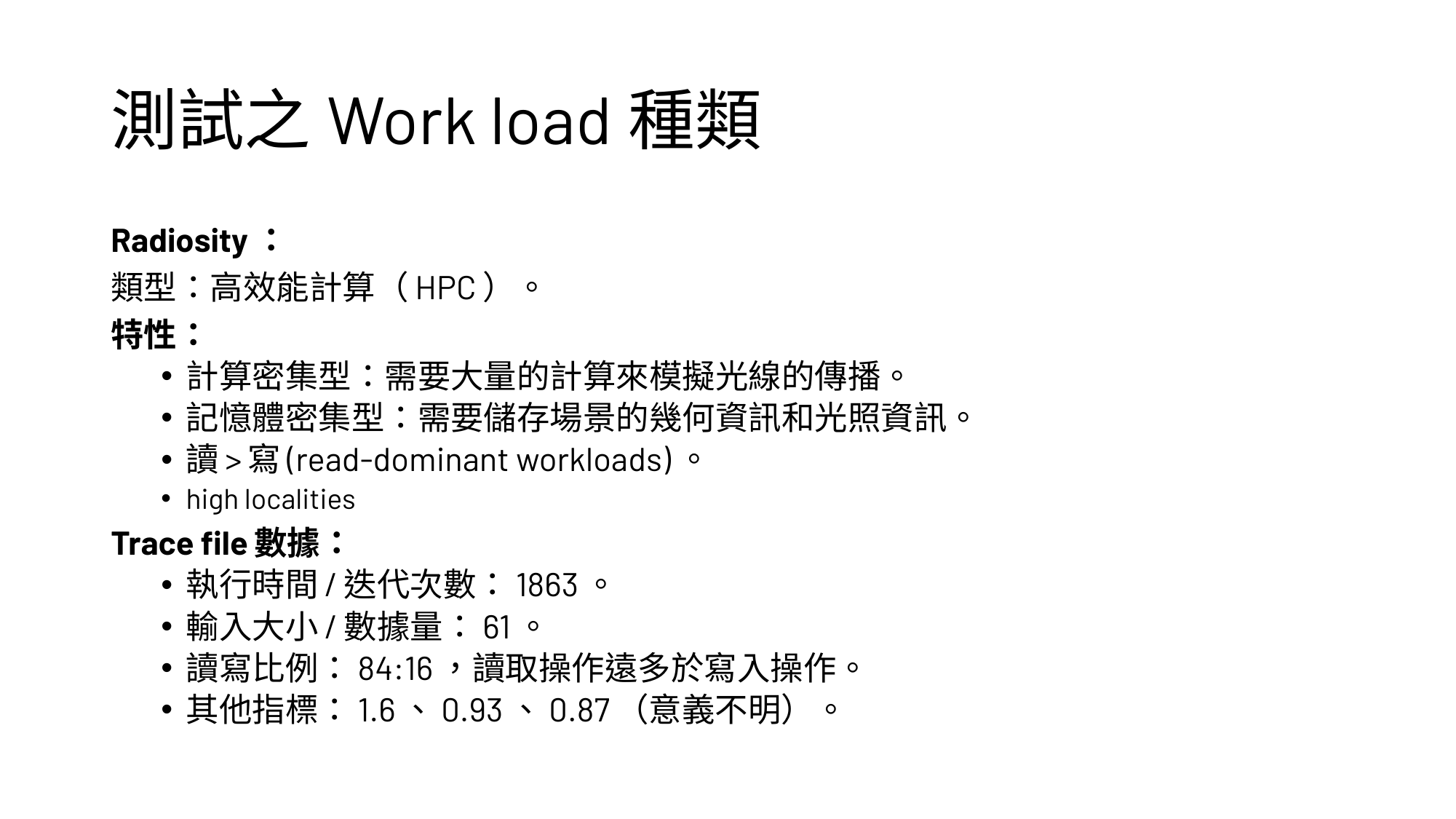

# 測試之Work load種類
Radiosity：
類型：高效能計算（HPC）。
特性：
計算密集型：需要大量的計算來模擬光線的傳播。
記憶體密集型：需要儲存場景的幾何資訊和光照資訊。
讀>寫(read-dominant workloads)。
high localities
Trace file數據：
執行時間/迭代次數：1863。
輸入大小/數據量：61。
讀寫比例：84:16，讀取操作遠多於寫入操作。
其他指標：1.6、0.93、0.87（意義不明）。